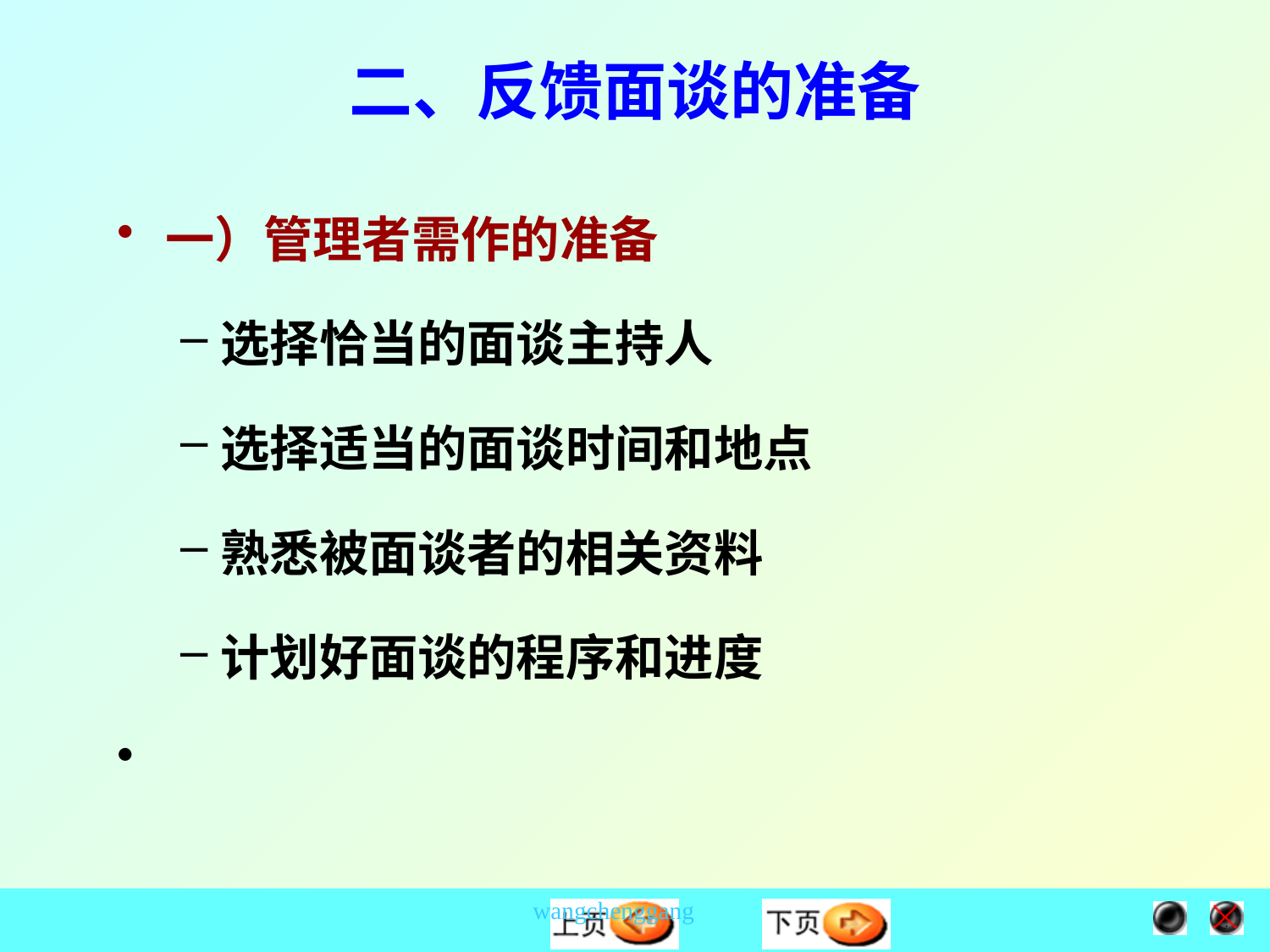

# 二、反馈面谈的准备
一）管理者需作的准备
选择恰当的面谈主持人
选择适当的面谈时间和地点
熟悉被面谈者的相关资料
计划好面谈的程序和进度

wangchenggang